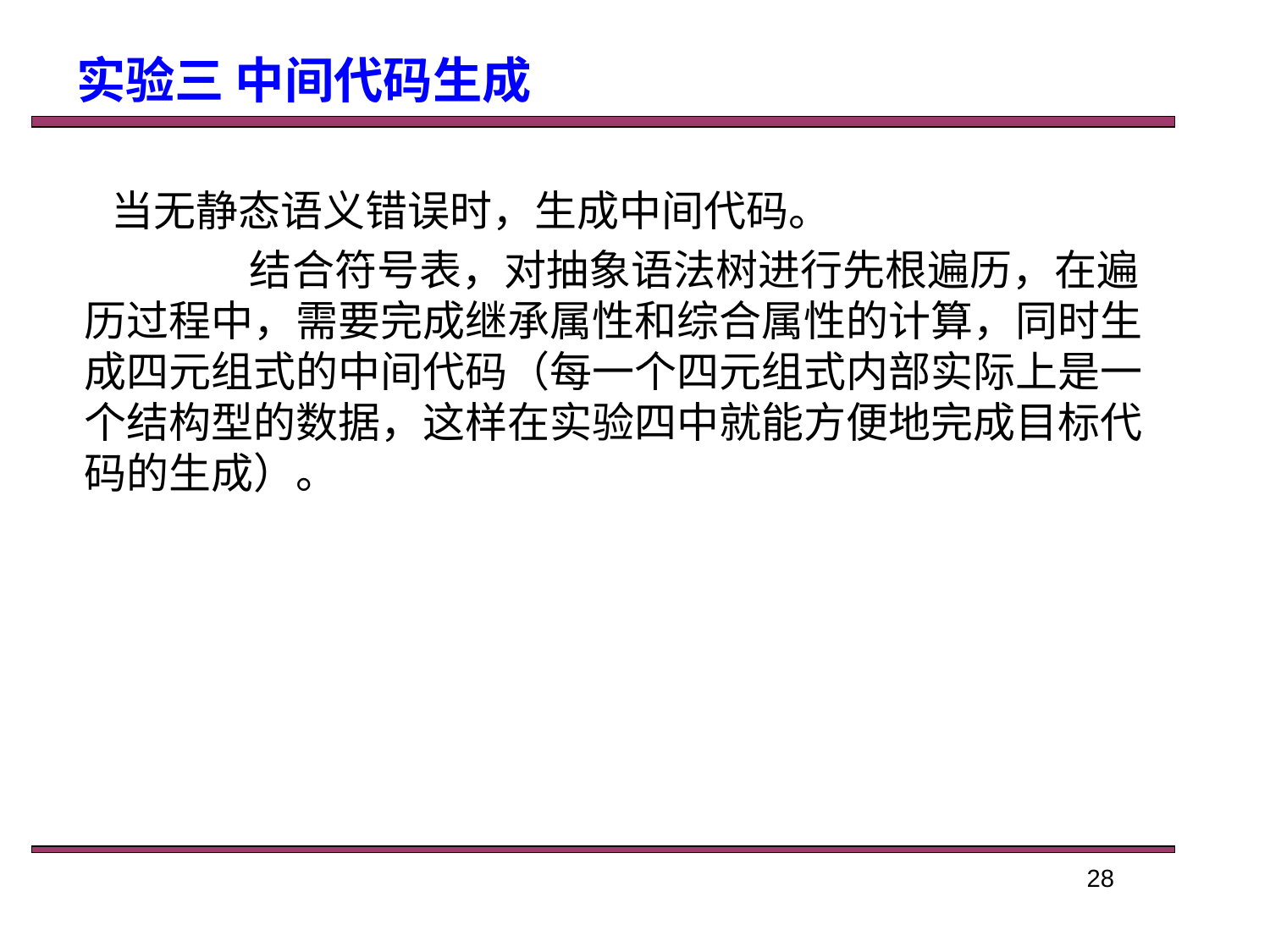

实验三 中间代码生成
      当无静态语义错误时，生成中间代码。
		   结合符号表，对抽象语法树进行先根遍历，在遍历过程中，需要完成继承属性和综合属性的计算，同时生成四元组式的中间代码（每一个四元组式内部实际上是一个结构型的数据，这样在实验四中就能方便地完成目标代码的生成）。
28